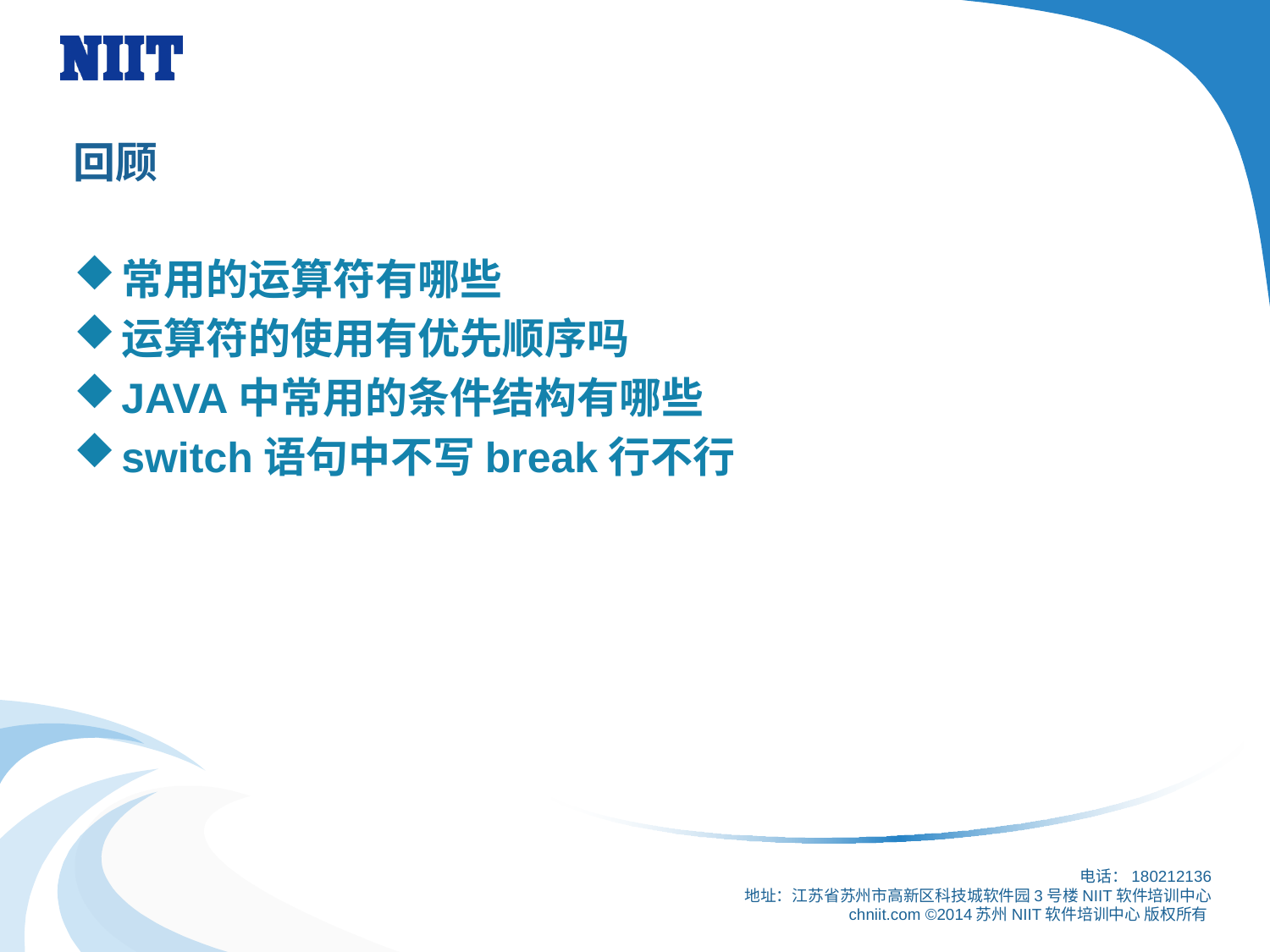

# 回顾
常用的运算符有哪些
运算符的使用有优先顺序吗
JAVA中常用的条件结构有哪些
switch语句中不写break行不行